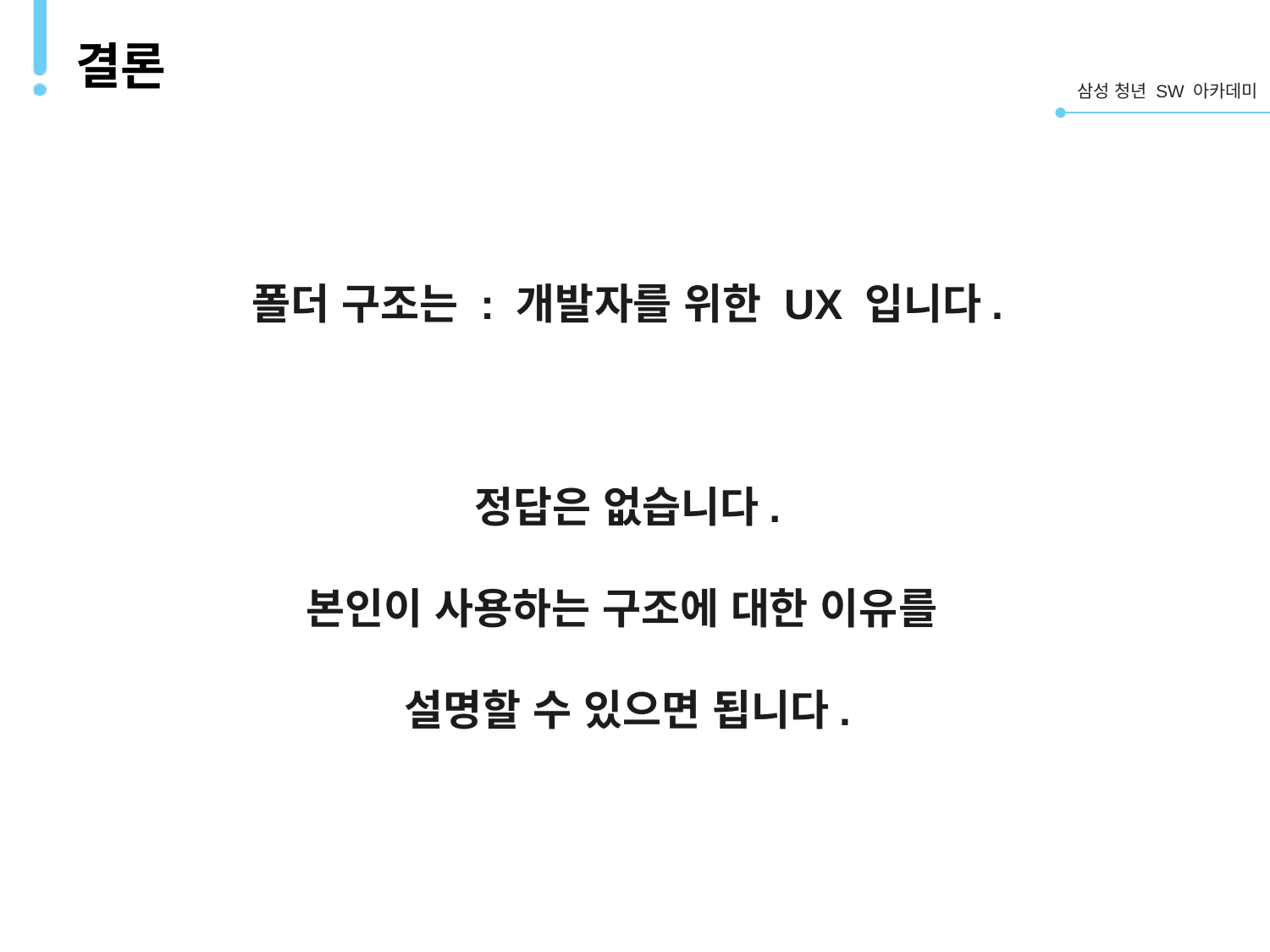

# 결론
폴더 구조는 : 개발자를 위한 UX 입니다.

정답은 없습니다.
본인이 사용하는 구조에 대한 이유를
설명할 수 있으면 됩니다.